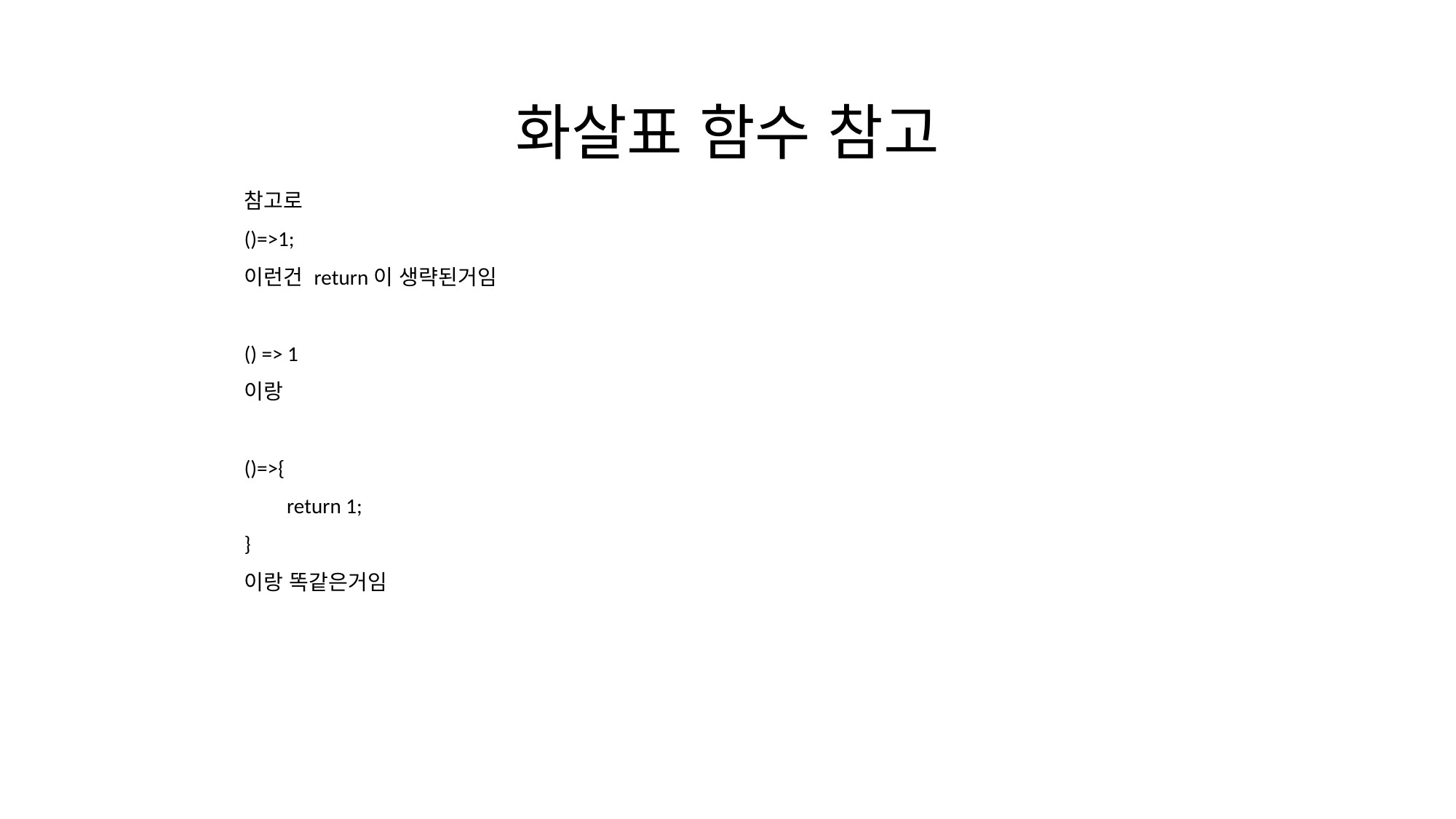

# 화살표 함수 참고
참고로
()=>1;
이런건 return이 생략된거임

() => 1
이랑

()=>{
         return 1;
}
이랑 똑같은거임